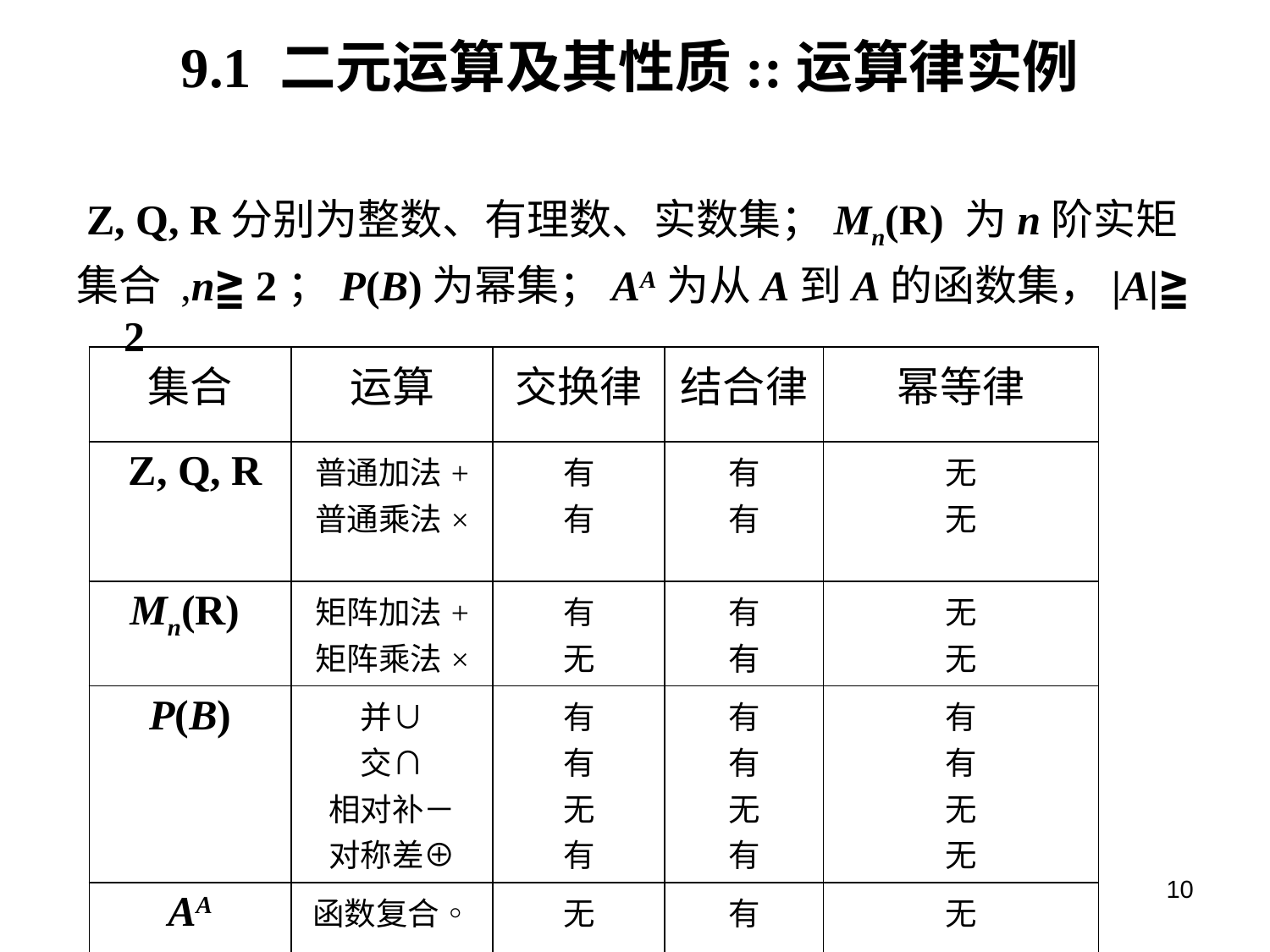

# 9.1 二元运算及其性质::运算律实例
 Z, Q, R分别为整数、有理数、实数集；Mn(R) 为n阶实矩
集合 ,n≧ 2；P(B)为幂集；AA为从A到A的函数集，|A|≧ 2
| 集合 | 运算 | 交换律 | 结合律 | 幂等律 |
| --- | --- | --- | --- | --- |
| Z, Q, R | 普通加法+ 普通乘法× | 有 有 | 有 有 | 无 无 |
| Mn(R) | 矩阵加法+ 矩阵乘法× | 有 无 | 有 有 | 无 无 |
| P(B) | 并∪ 交∩ 相对补－ 对称差⊕ | 有 有 无 有 | 有 有 无 有 | 有 有 无 无 |
| AA | 函数复合◦ | 无 | 有 | 无 |
10